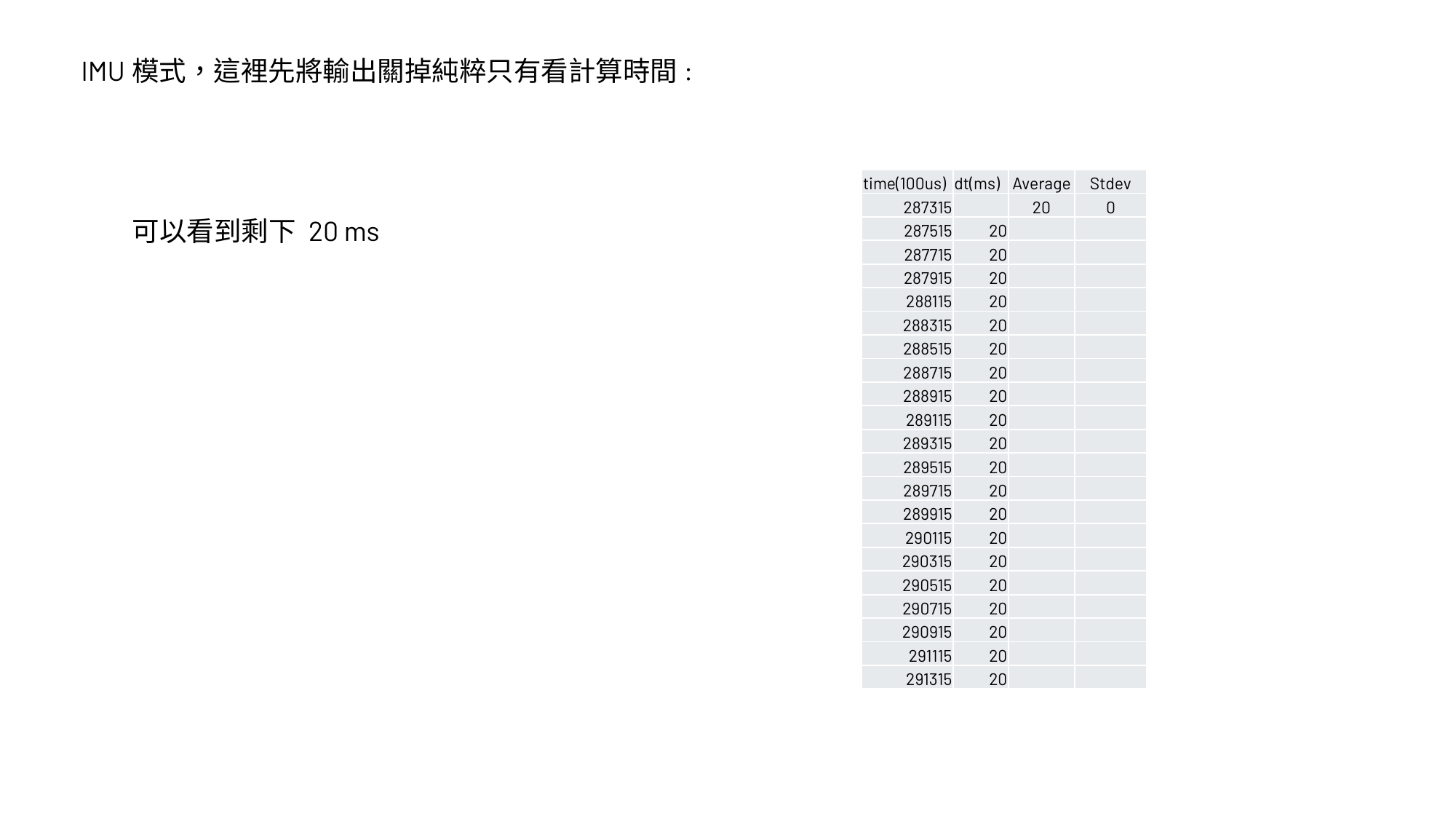

IMU模式，這裡先將輸出關掉純粹只有看計算時間:
| time(100us) | dt(ms) | Average | Stdev |
| --- | --- | --- | --- |
| 287315 |  | 20 | 0 |
| 287515 | 20 |  |  |
| 287715 | 20 |  |  |
| 287915 | 20 |  |  |
| 288115 | 20 |  |  |
| 288315 | 20 |  |  |
| 288515 | 20 |  |  |
| 288715 | 20 |  |  |
| 288915 | 20 |  |  |
| 289115 | 20 |  |  |
| 289315 | 20 |  |  |
| 289515 | 20 |  |  |
| 289715 | 20 |  |  |
| 289915 | 20 |  |  |
| 290115 | 20 |  |  |
| 290315 | 20 |  |  |
| 290515 | 20 |  |  |
| 290715 | 20 |  |  |
| 290915 | 20 |  |  |
| 291115 | 20 |  |  |
| 291315 | 20 |  |  |
可以看到剩下 20 ms